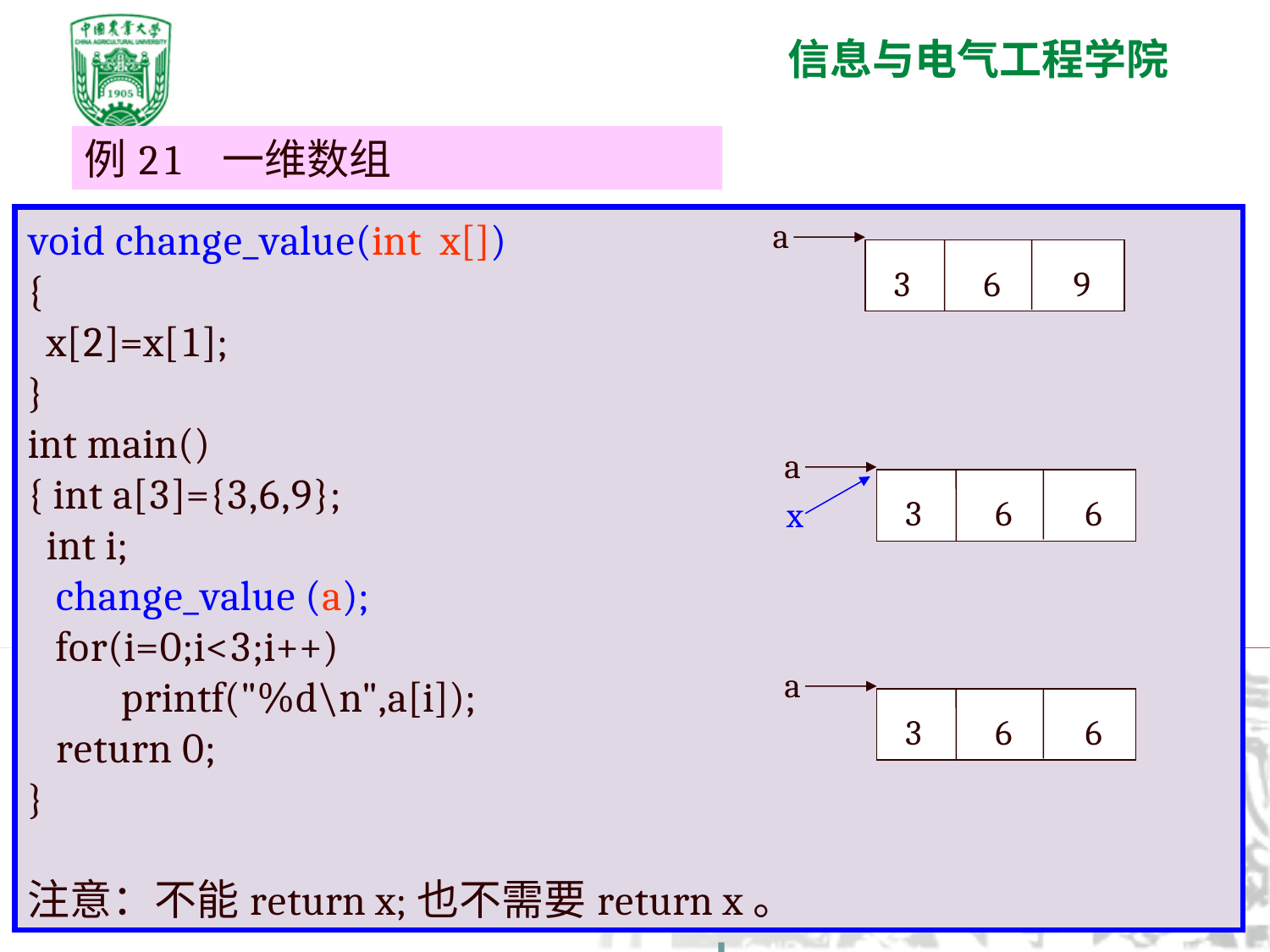

例21   一维数组
void change_value(int  x[])
{
  x[2]=x[1];
}
int main()
{ int a[3]={3,6,9};
  int i;
   change_value (a);
   for(i=0;i<3;i++)
          printf("%d\n",a[i]);
   return 0;
}

注意：不能return x;也不需要return x。
a

3
6
9

a

6
3
6

x
a

6
3
6